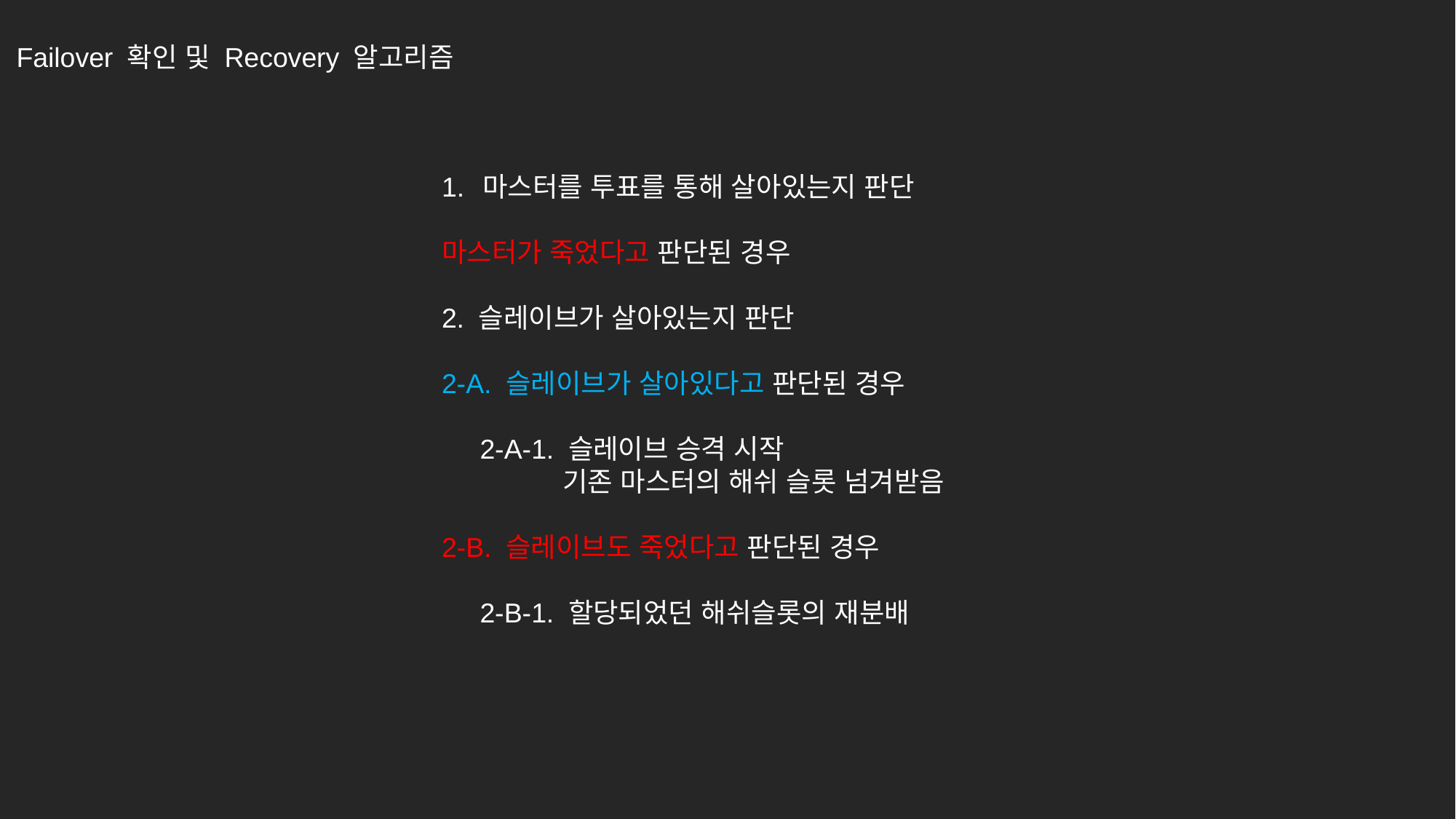

Failover 확인 및 Recovery 알고리즘
마스터를 투표를 통해 살아있는지 판단

마스터가 죽었다고 판단된 경우

2. 슬레이브가 살아있는지 판단

2-A. 슬레이브가 살아있다고 판단된 경우

     2-A-1. 슬레이브 승격 시작
               기존 마스터의 해쉬 슬롯 넘겨받음

2-B. 슬레이브도 죽었다고 판단된 경우

     2-B-1. 할당되었던 해쉬슬롯의 재분배